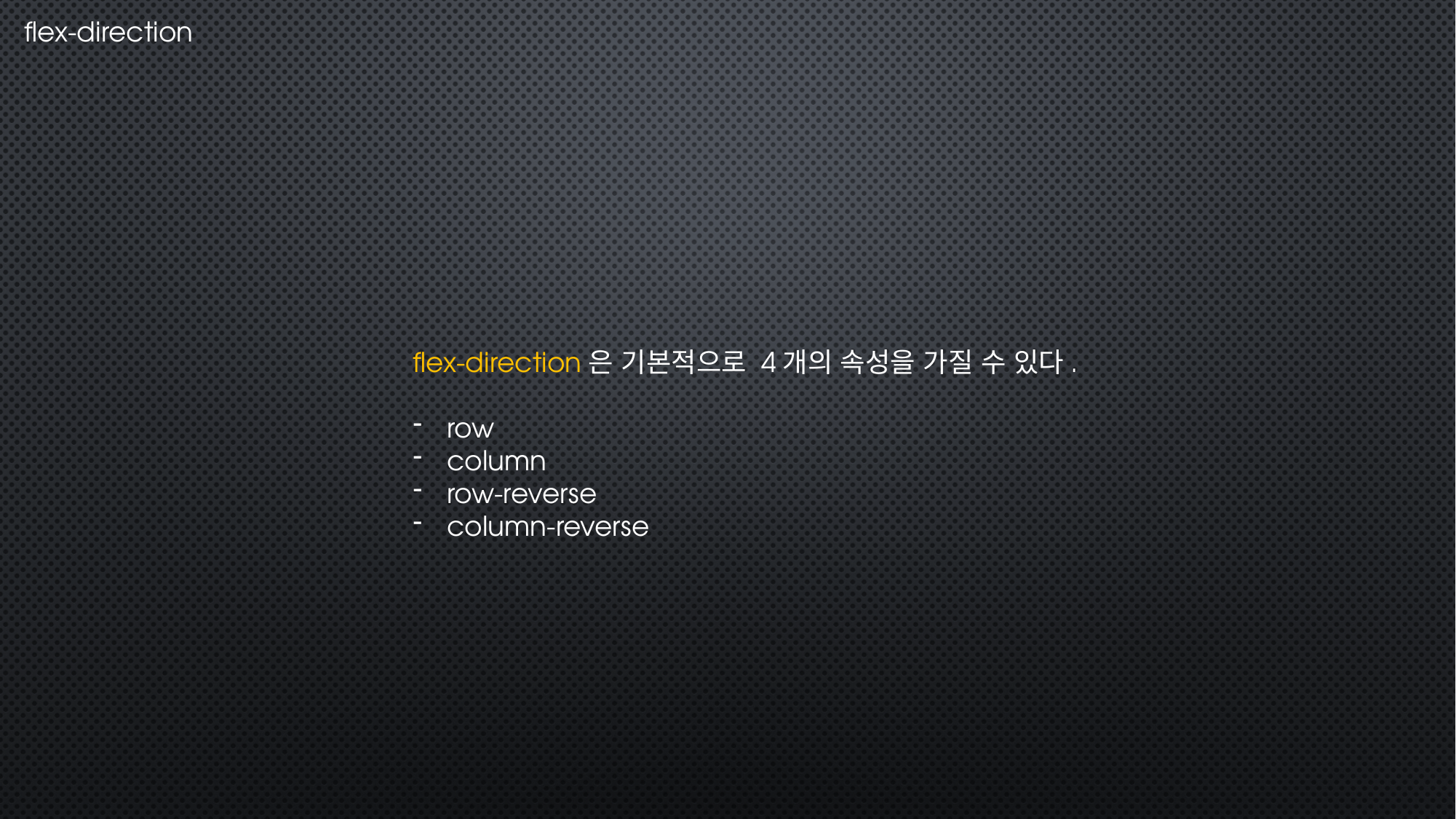

flex-direction
flex-direction은 기본적으로 4개의 속성을 가질 수 있다.

row
column
row-reverse
column-reverse